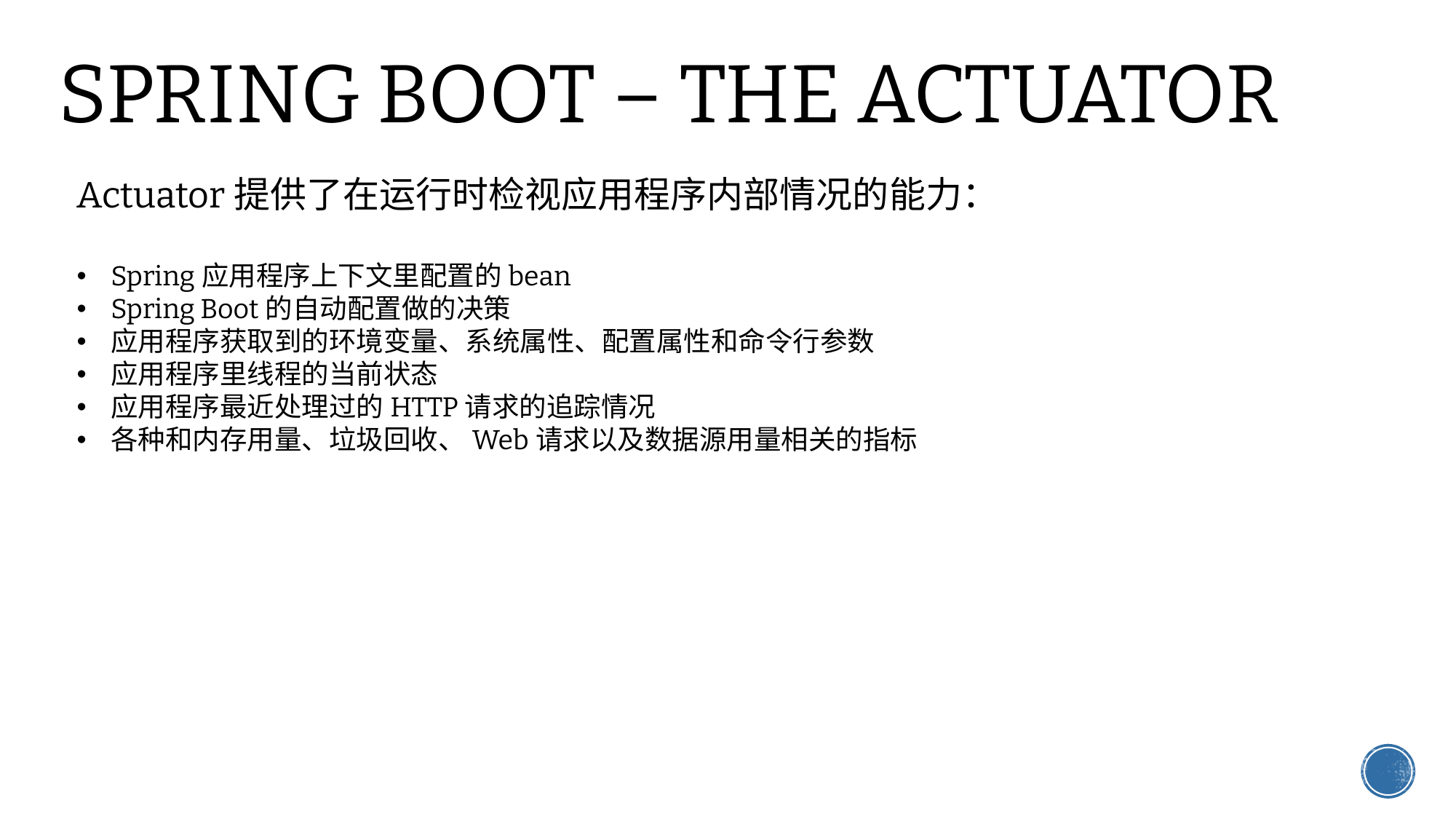

# Spring Boot – THE ACTUATOR
Actuator提供了在运行时检视应用程序内部情况的能力：

Spring应用程序上下文里配置的bean
Spring Boot的自动配置做的决策
应用程序获取到的环境变量、系统属性、配置属性和命令行参数
应用程序里线程的当前状态
应用程序最近处理过的HTTP请求的追踪情况
各种和内存用量、垃圾回收、Web请求以及数据源用量相关的指标